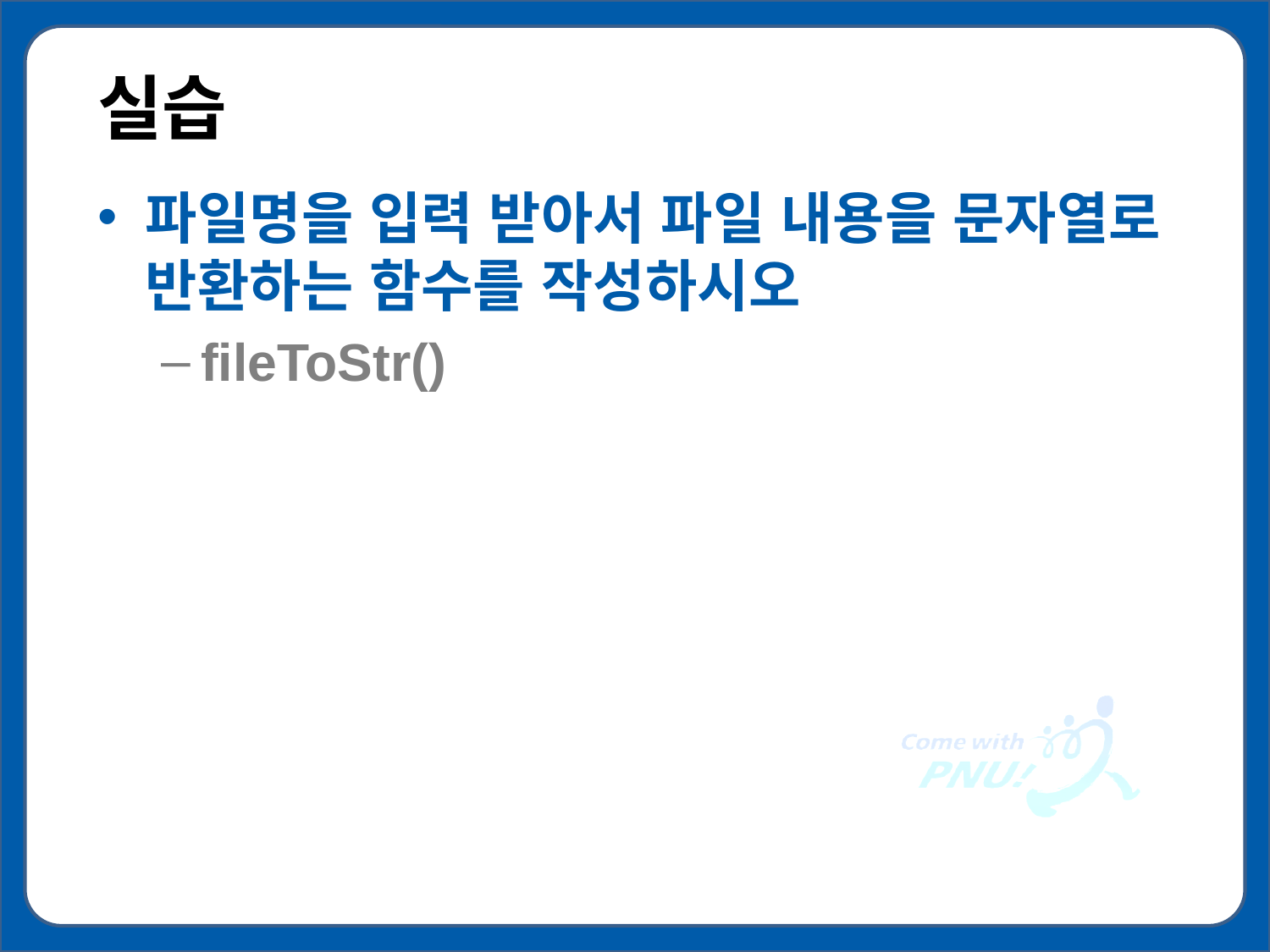

# 실습
파일명을 입력 받아서 파일 내용을 문자열로 반환하는 함수를 작성하시오
fileToStr()